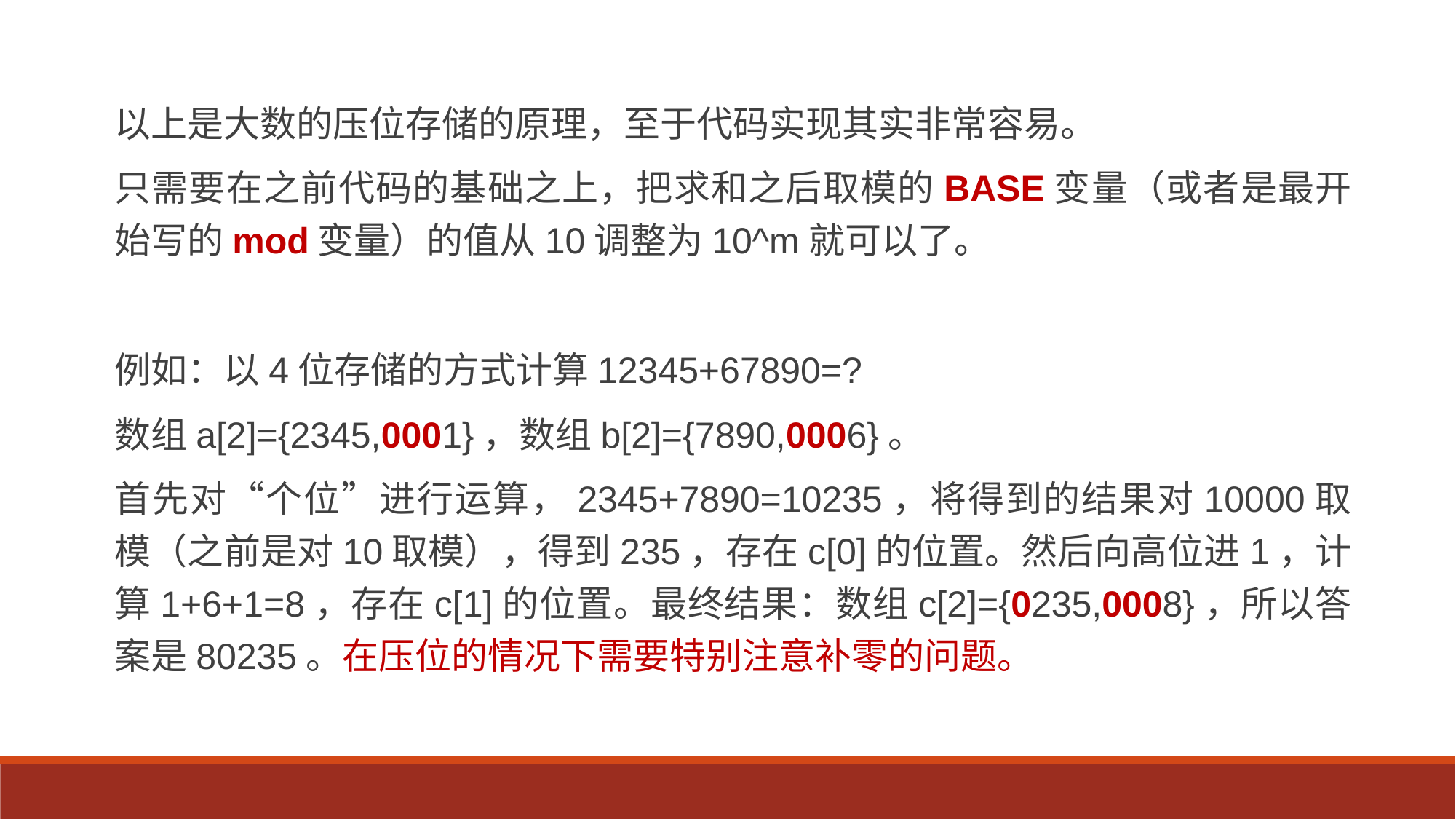

以上是大数的压位存储的原理，至于代码实现其实非常容易。
只需要在之前代码的基础之上，把求和之后取模的BASE变量（或者是最开始写的mod变量）的值从10调整为10^m就可以了。

例如：以4位存储的方式计算12345+67890=?
数组a[2]={2345,0001}，数组b[2]={7890,0006}。
首先对“个位”进行运算，2345+7890=10235，将得到的结果对10000取模（之前是对10取模），得到235，存在c[0]的位置。然后向高位进1，计算1+6+1=8，存在c[1]的位置。最终结果：数组c[2]={0235,0008}，所以答案是80235。在压位的情况下需要特别注意补零的问题。